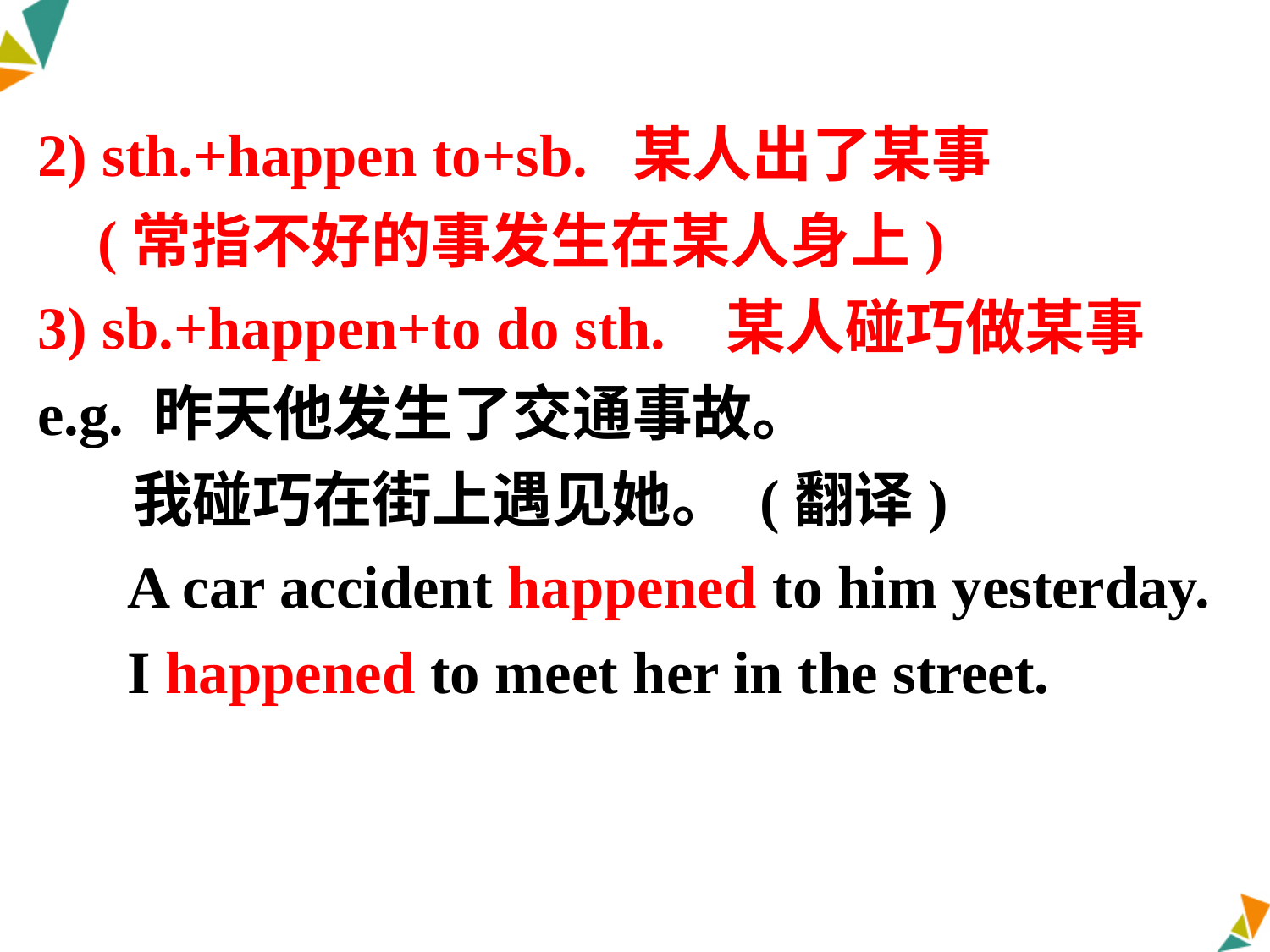

2) sth.+happen to+sb.  某人出了某事
    (常指不好的事发生在某人身上)
3) sb.+happen+to do sth.   某人碰巧做某事
e.g. 昨天他发生了交通事故。
      我碰巧在街上遇见她。 (翻译)
      A car accident happened to him yesterday.
      I happened to meet her in the street.